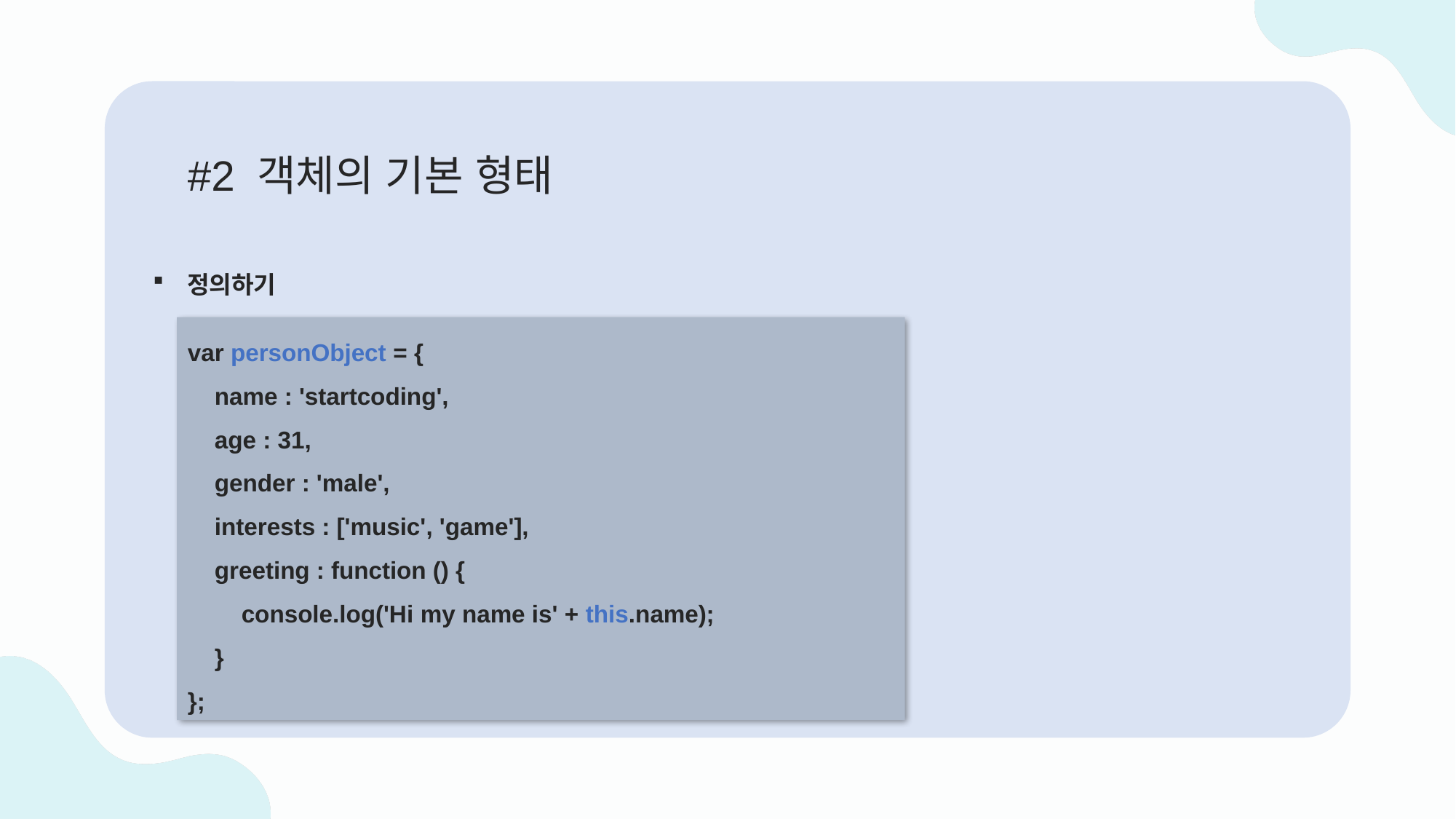

#2 객체의 기본 형태
정의하기
var personObject = {
    name : 'startcoding',
    age : 31,
    gender : 'male',
    interests : ['music', 'game'],
    greeting : function () {
        console.log('Hi my name is' + this.name);
    }
};